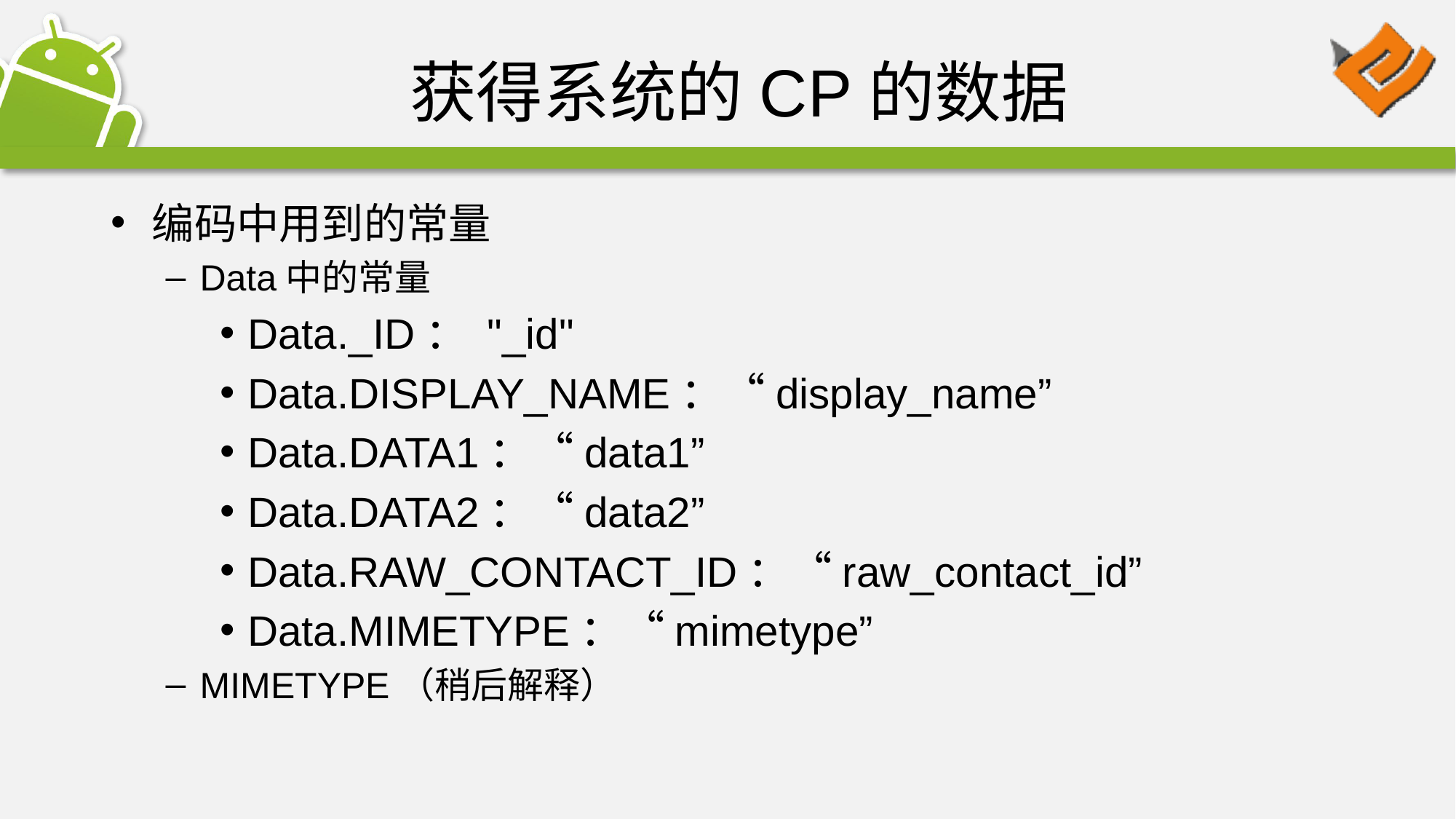

# 获得系统的CP的数据
编码中用到的常量
Data中的常量
Data._ID： "_id"
Data.DISPLAY_NAME：“display_name”
Data.DATA1：“data1”
Data.DATA2：“data2”
Data.RAW_CONTACT_ID：“raw_contact_id”
Data.MIMETYPE：“mimetype”
MIMETYPE（稍后解释）